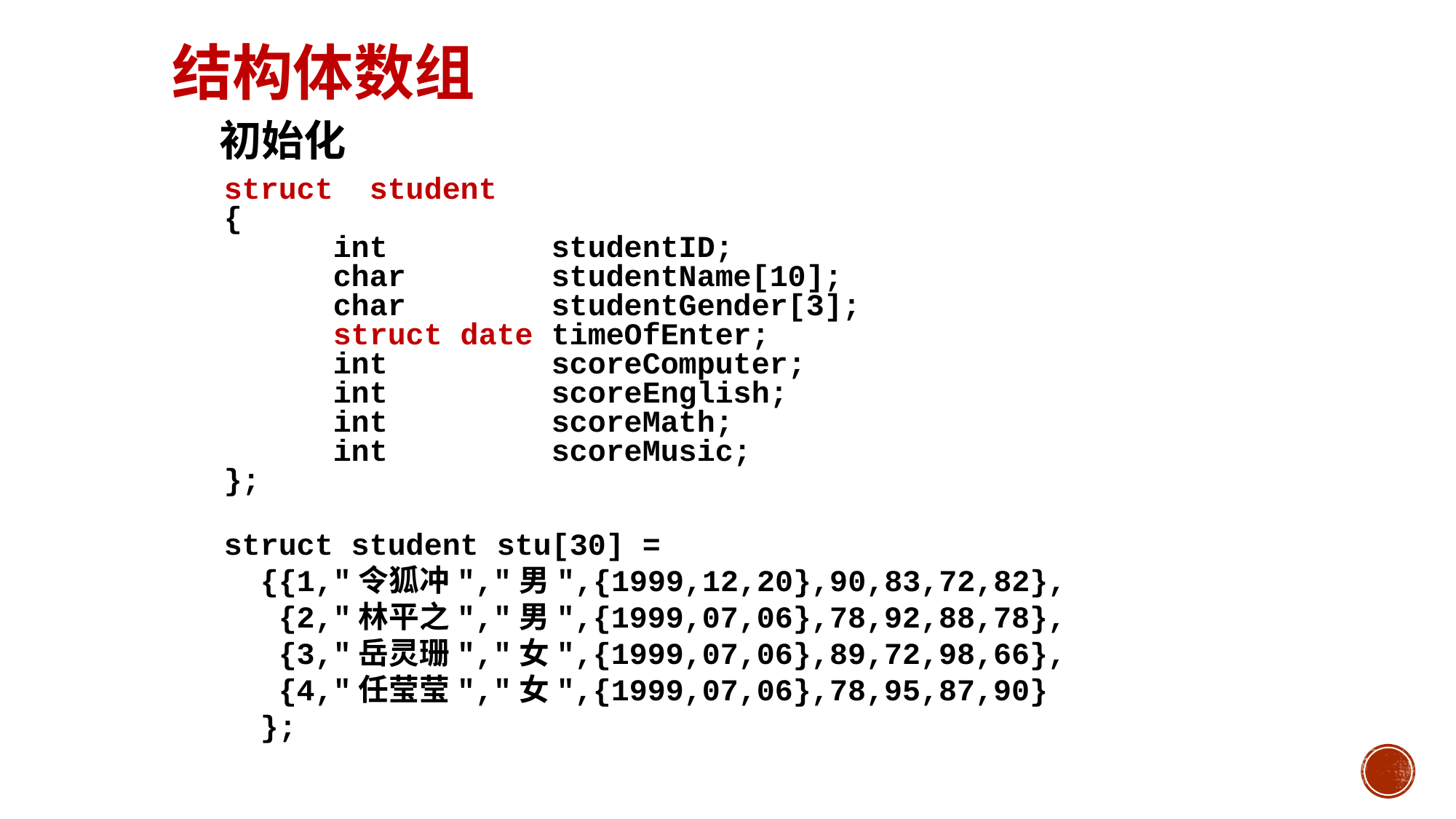

# 结构体数组
初始化
struct  student
{
	int		studentID;
	char		studentName[10];
	char  	studentGender[3];
	struct date timeOfEnter;
	int  	 	scoreComputer;
	int  		scoreEnglish;
	int  		scoreMath;
	int  		scoreMusic;
};

struct student stu[30] =
  {{1,"令狐冲","男",{1999,12,20},90,83,72,82},
   {2,"林平之","男",{1999,07,06},78,92,88,78},
   {3,"岳灵珊","女",{1999,07,06},89,72,98,66},
   {4,"任莹莹","女",{1999,07,06},78,95,87,90}
  };
26